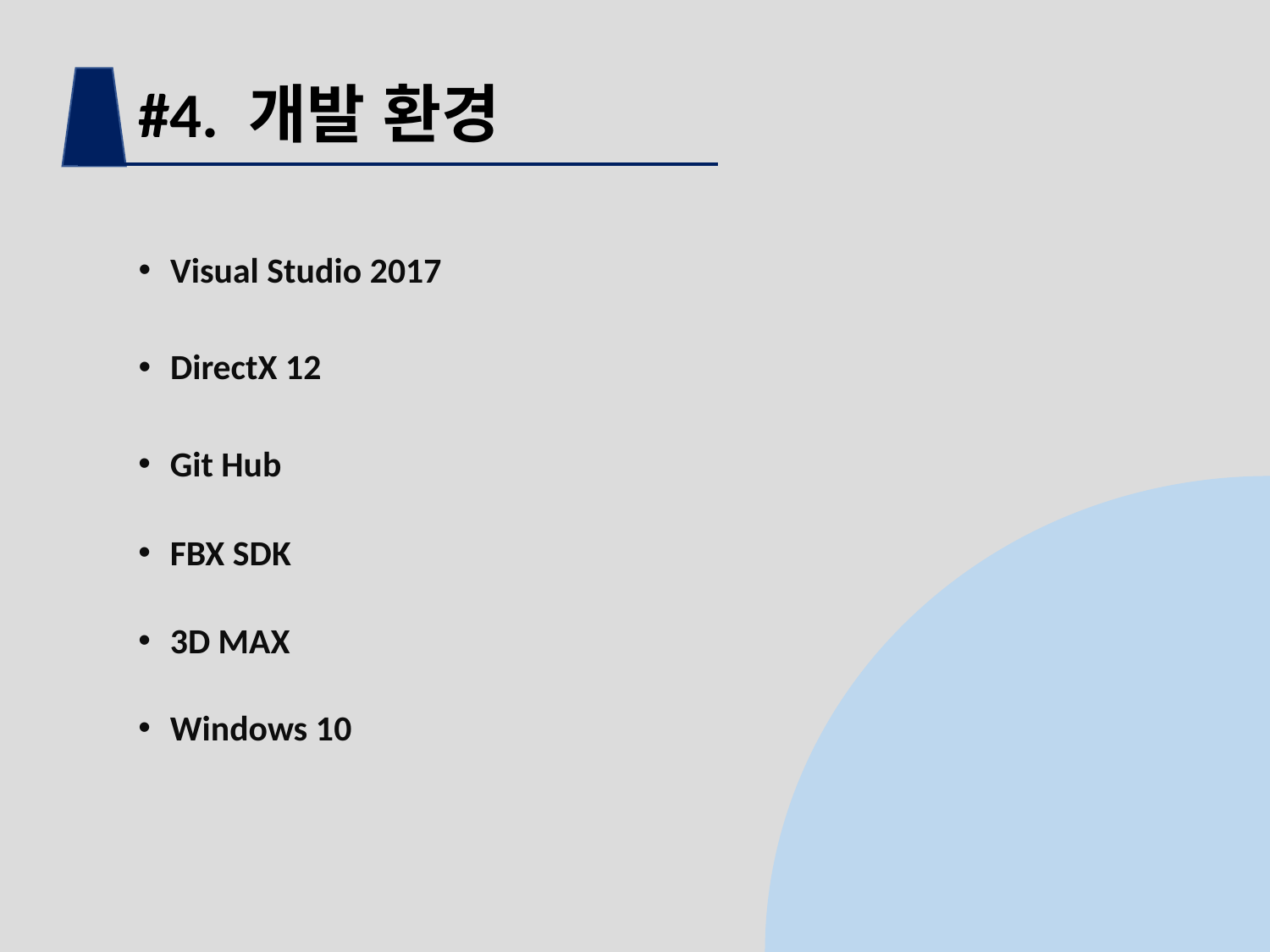

#4. 개발 환경

Visual Studio 2017
DirectX 12
Git Hub

FBX SDK
3D MAX
Windows 10